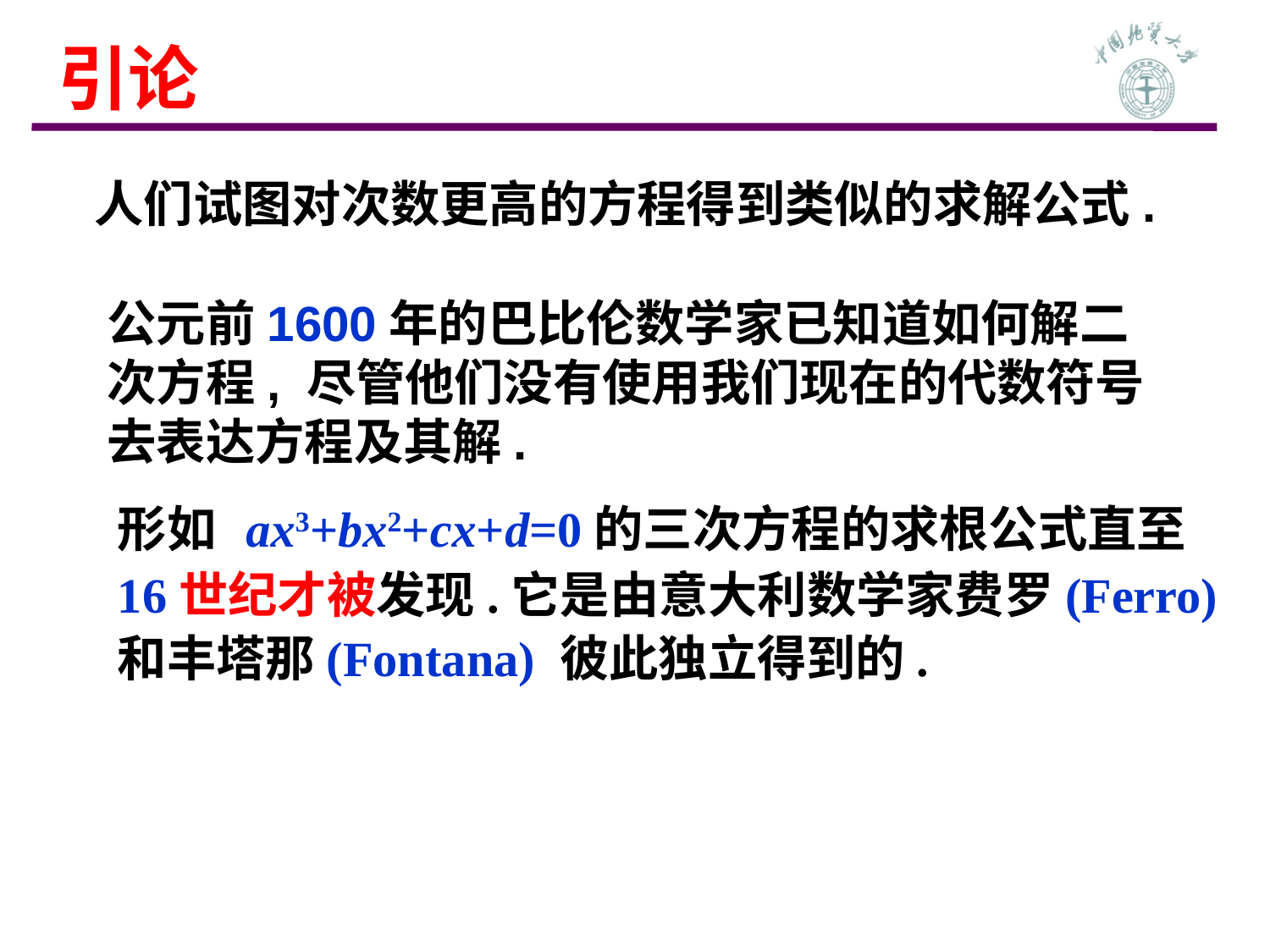

# 引论

人们试图对次数更高的方程得到类似的求解公式.
公元前1600年的巴比伦数学家已知道如何解二次方程, 尽管他们没有使用我们现在的代数符号去表达方程及其解.
形如 ax3+bx2+cx+d=0的三次方程的求根公式直至
16世纪才被发现.它是由意大利数学家费罗(Ferro)
和丰塔那(Fontana) 彼此独立得到的.
2